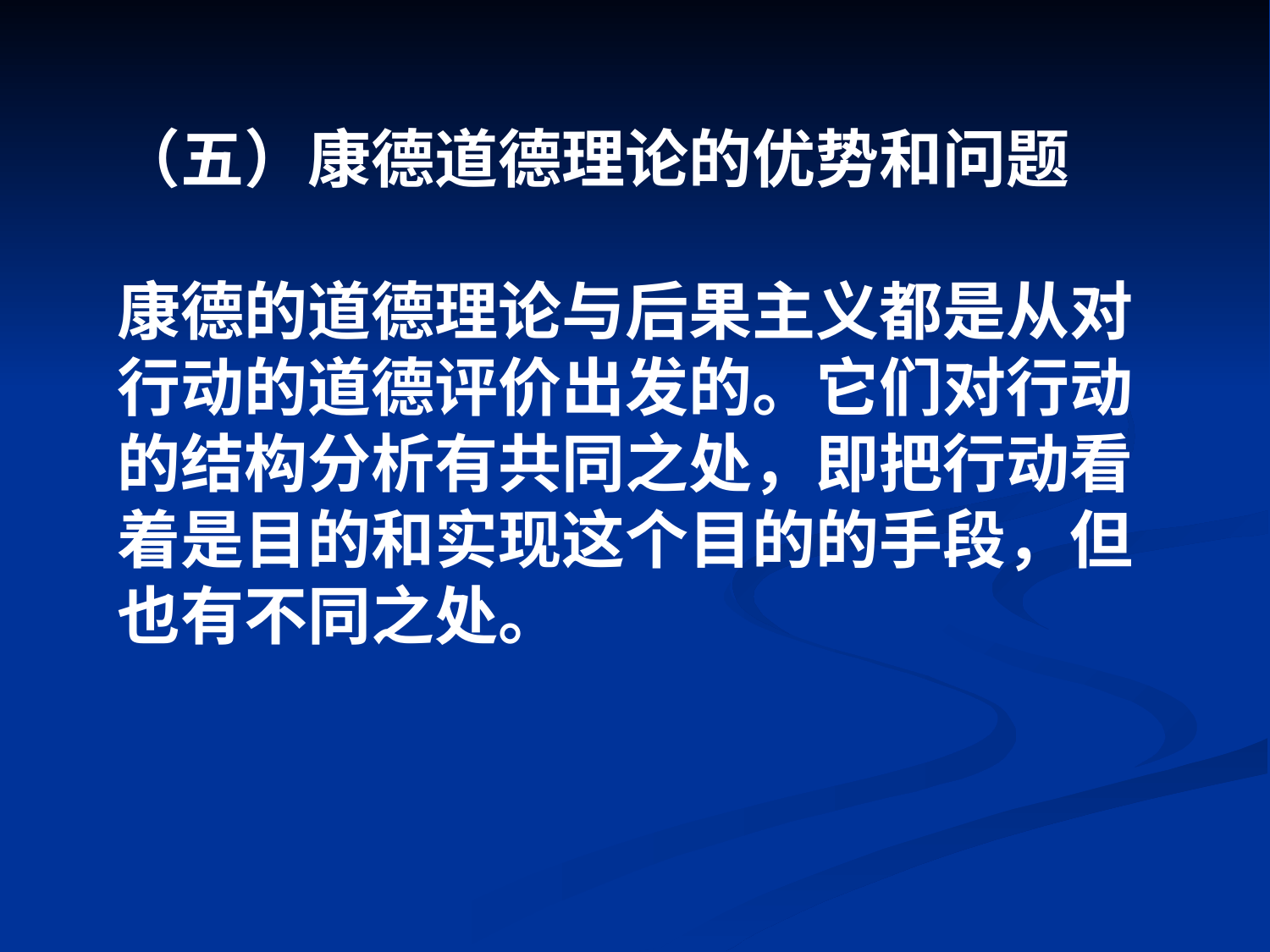

（五）康德道德理论的优势和问题

康德的道德理论与后果主义都是从对行动的道德评价出发的。它们对行动的结构分析有共同之处，即把行动看着是目的和实现这个目的的手段，但也有不同之处。